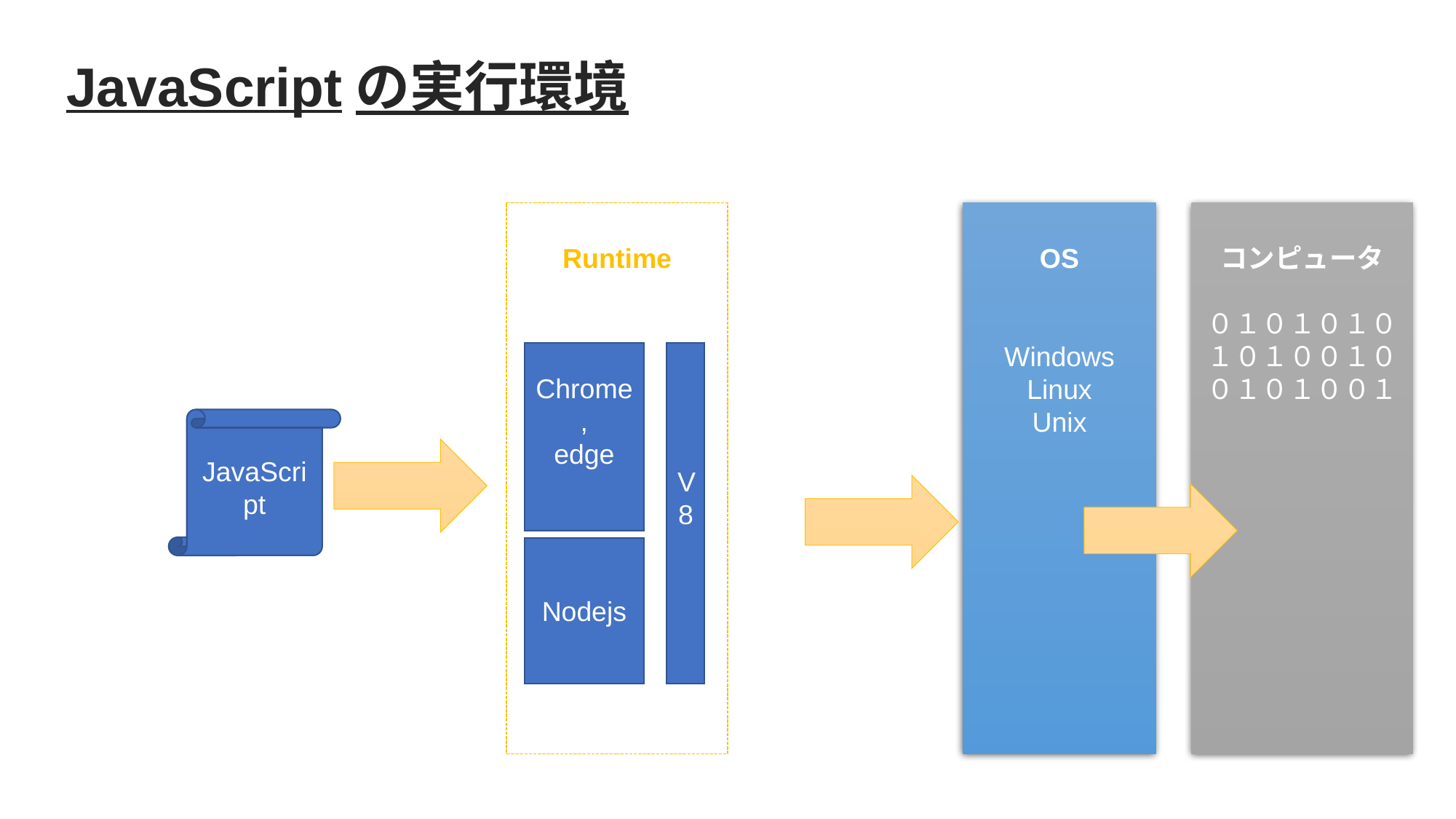

JavaScriptの実行環境

Runtime

OS

Windows
Linux
Unix

コンピュータ

０１０１０１０１０１００１００１０１００１

Chrome,
edge

V8

JavaScript

Nodejs